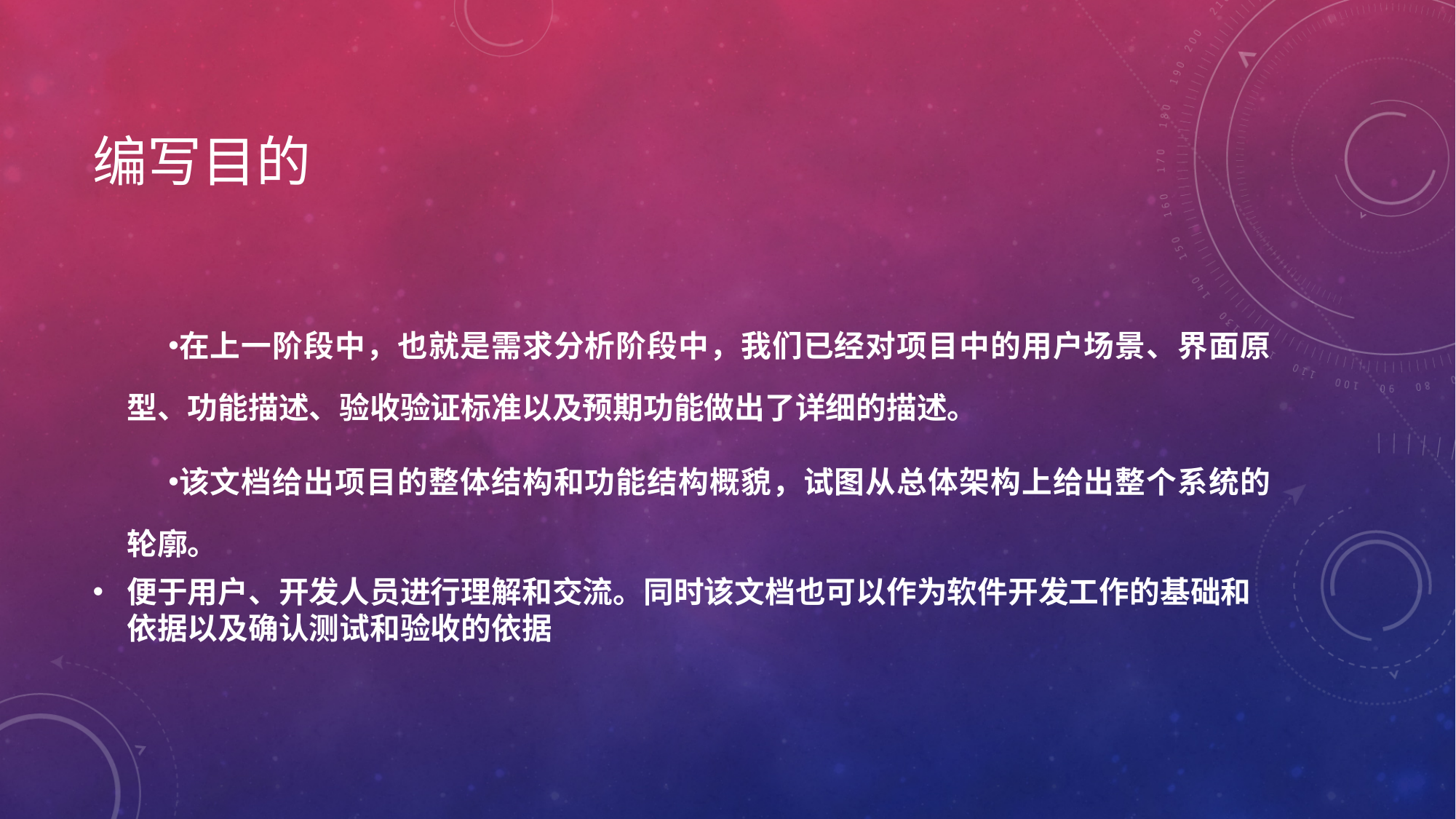

# 编写目的
在上一阶段中，也就是需求分析阶段中，我们已经对项目中的用户场景、界面原型、功能描述、验收验证标准以及预期功能做出了详细的描述。
该文档给出项目的整体结构和功能结构概貌，试图从总体架构上给出整个系统的轮廓。
便于用户、开发人员进行理解和交流。同时该文档也可以作为软件开发工作的基础和依据以及确认测试和验收的依据